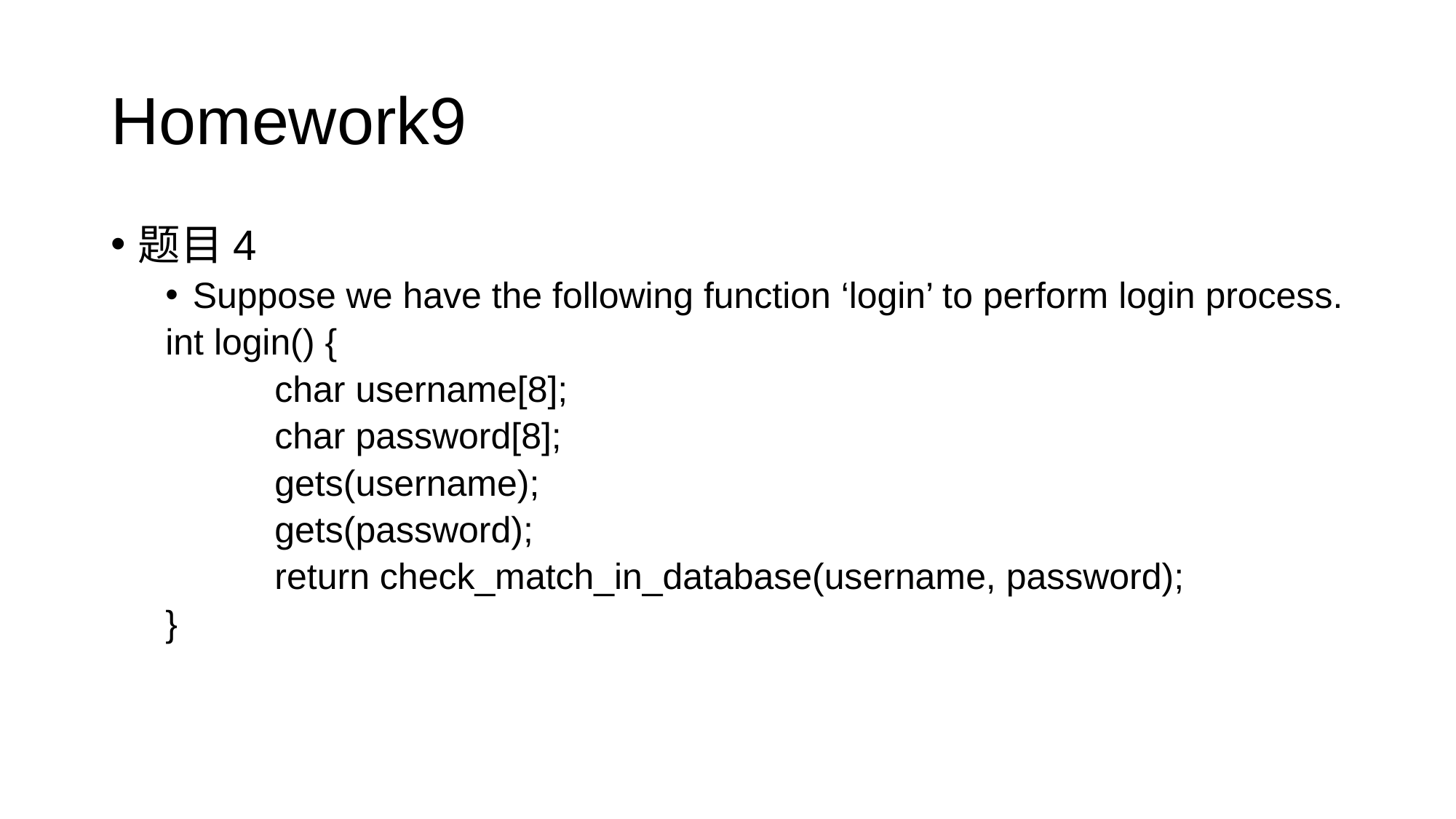

# Homework9
题目4
Suppose we have the following function ‘login’ to perform login process.
int login() {
	char username[8];
	char password[8];
	gets(username);
	gets(password);
	return check_match_in_database(username, password);
}